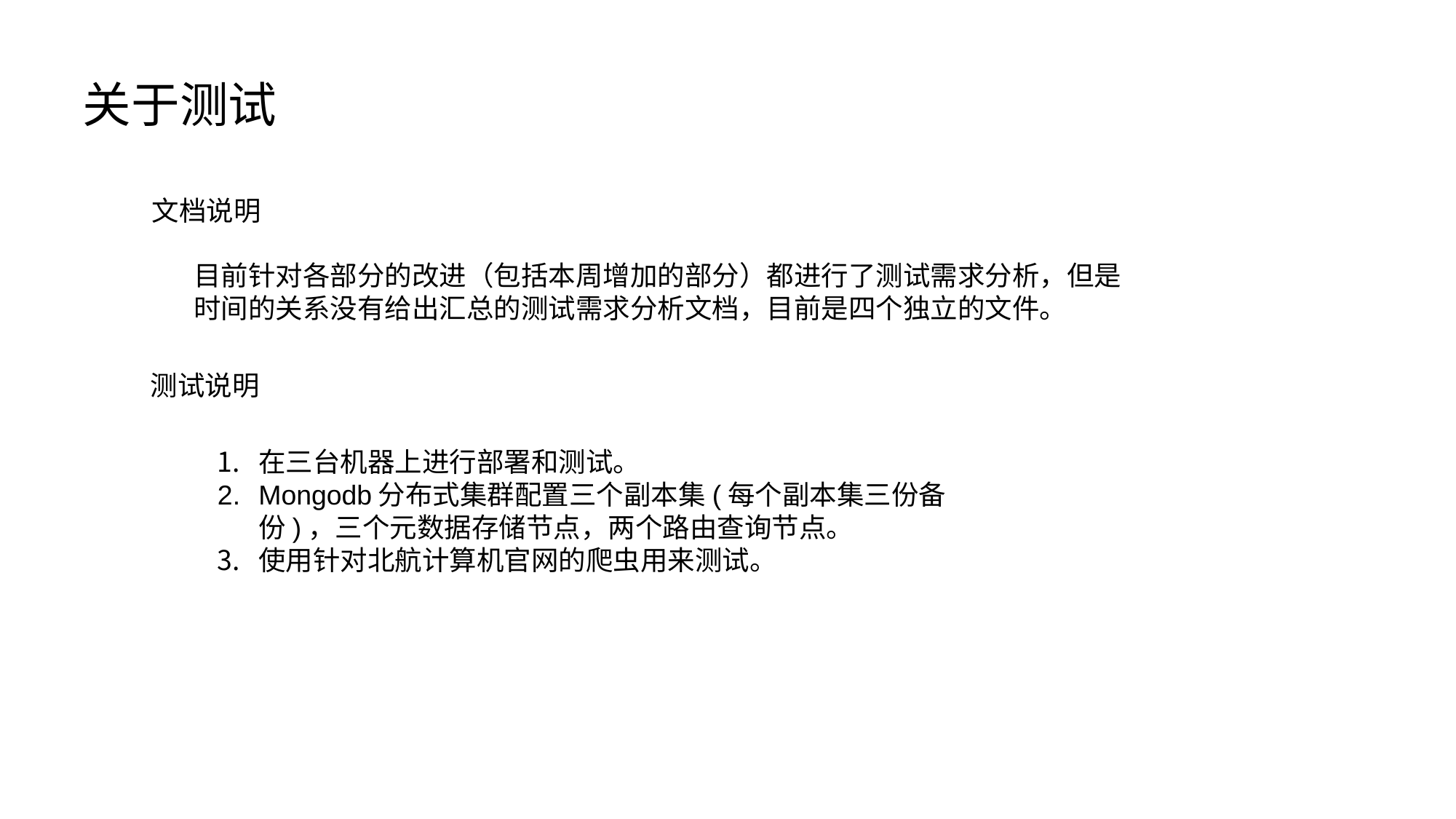

关于测试
文档说明
目前针对各部分的改进（包括本周增加的部分）都进行了测试需求分析，但是时间的关系没有给出汇总的测试需求分析文档，目前是四个独立的文件。
测试说明
在三台机器上进行部署和测试。
Mongodb分布式集群配置三个副本集(每个副本集三份备份)，三个元数据存储节点，两个路由查询节点。
使用针对北航计算机官网的爬虫用来测试。